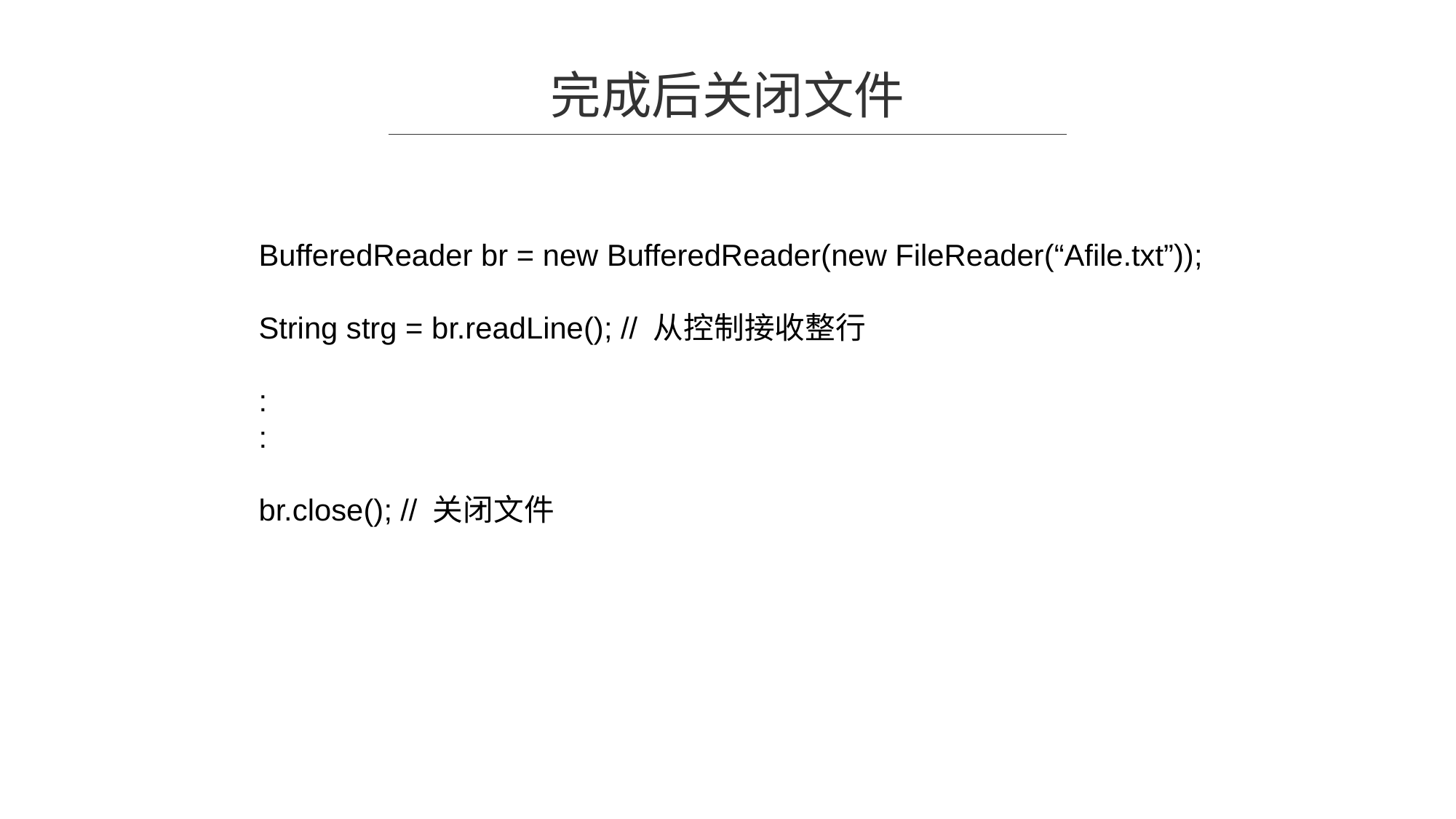

完成后关闭文件
BufferedReader br = new BufferedReader(new FileReader(“Afile.txt”));

String strg = br.readLine(); // 从控制接收整行

:
:

br.close(); // 关闭文件